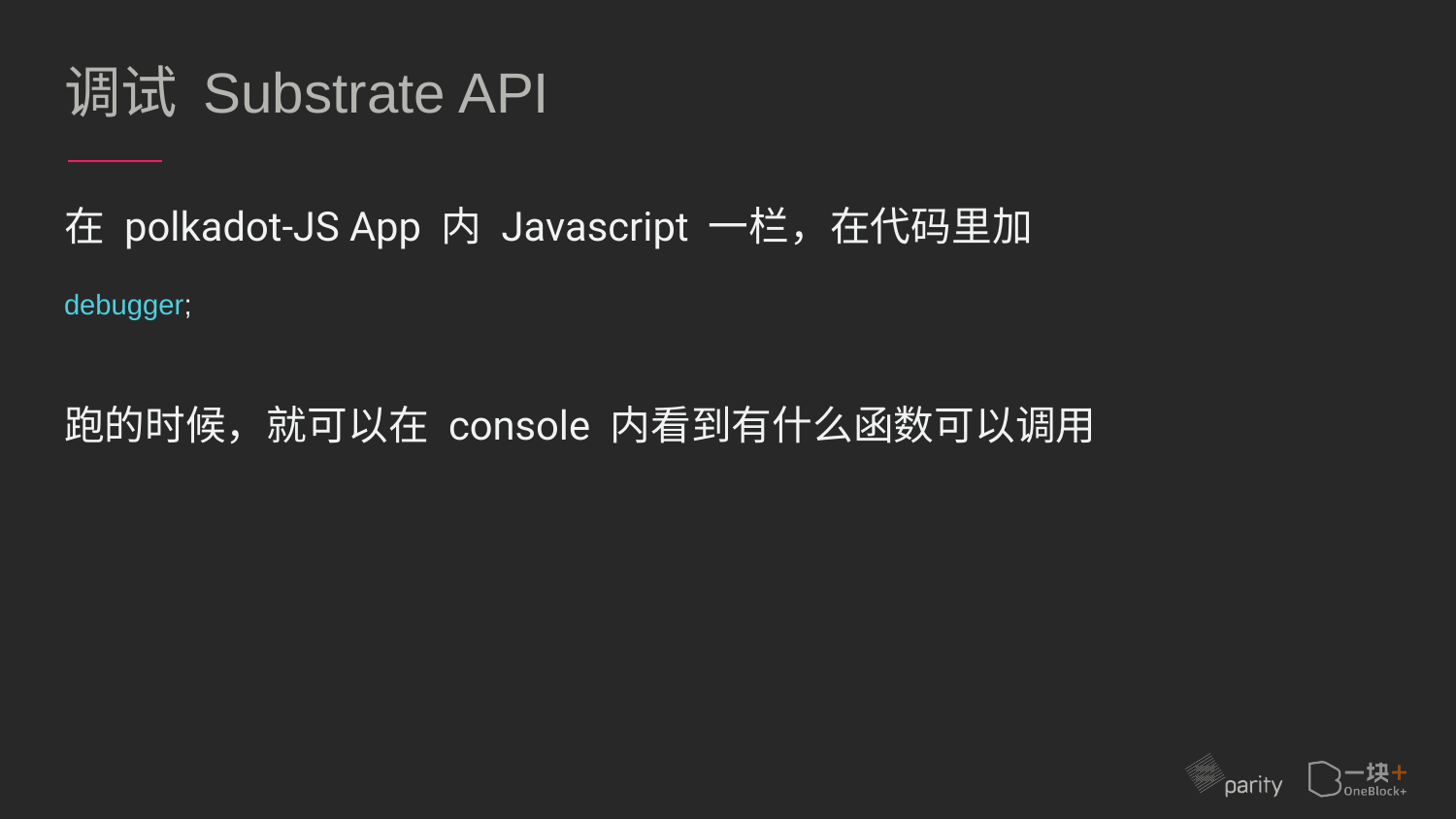

# 调试 Substrate API
在 polkadot-JS App 内 Javascript 一栏，在代码里加
debugger;
跑的时候，就可以在 console 内看到有什么函数可以调用